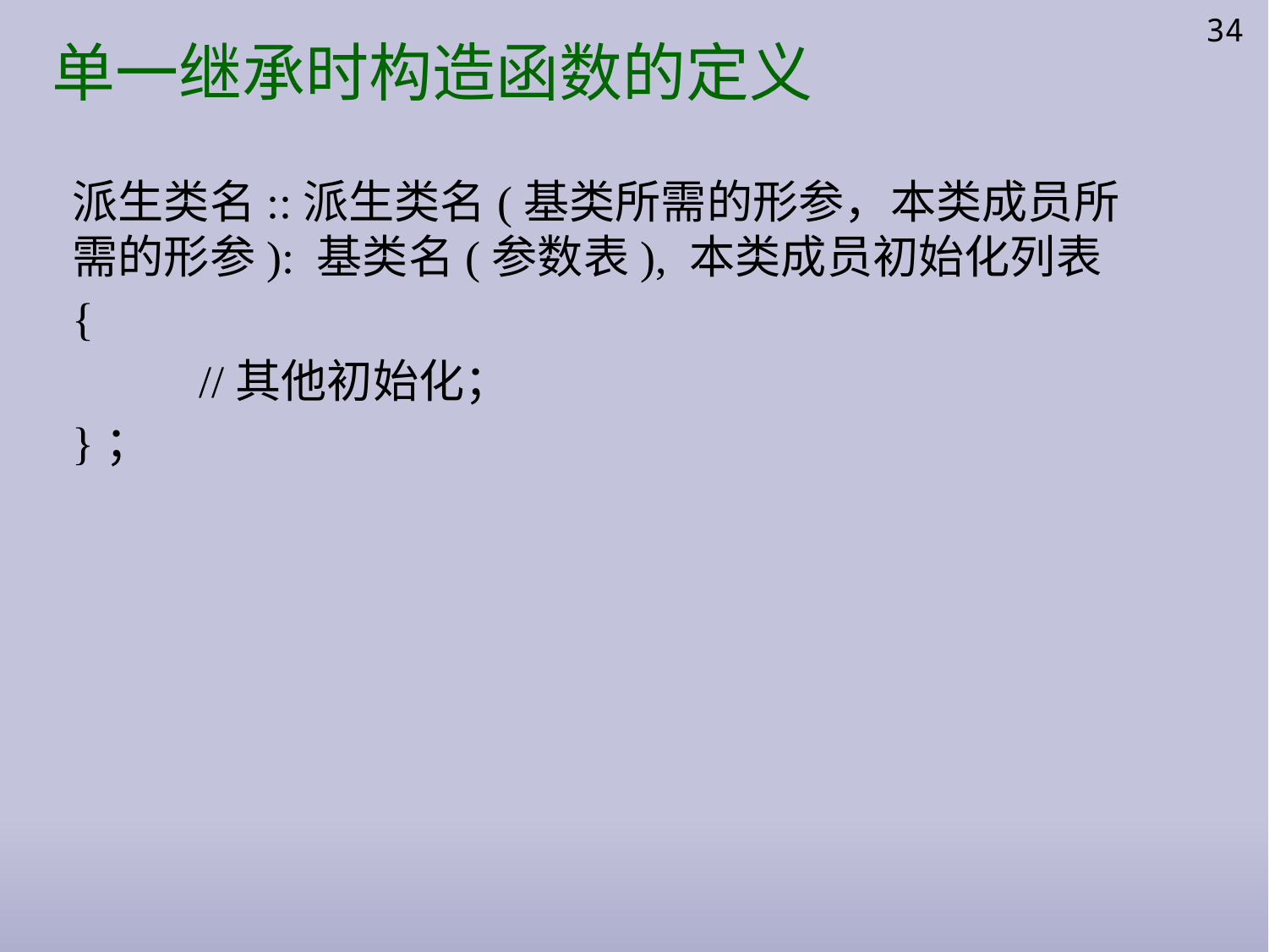

# 单一继承时构造函数的定义
34
派生类名::派生类名(基类所需的形参，本类成员所需的形参): 基类名(参数表), 本类成员初始化列表
{
	//其他初始化；
}；